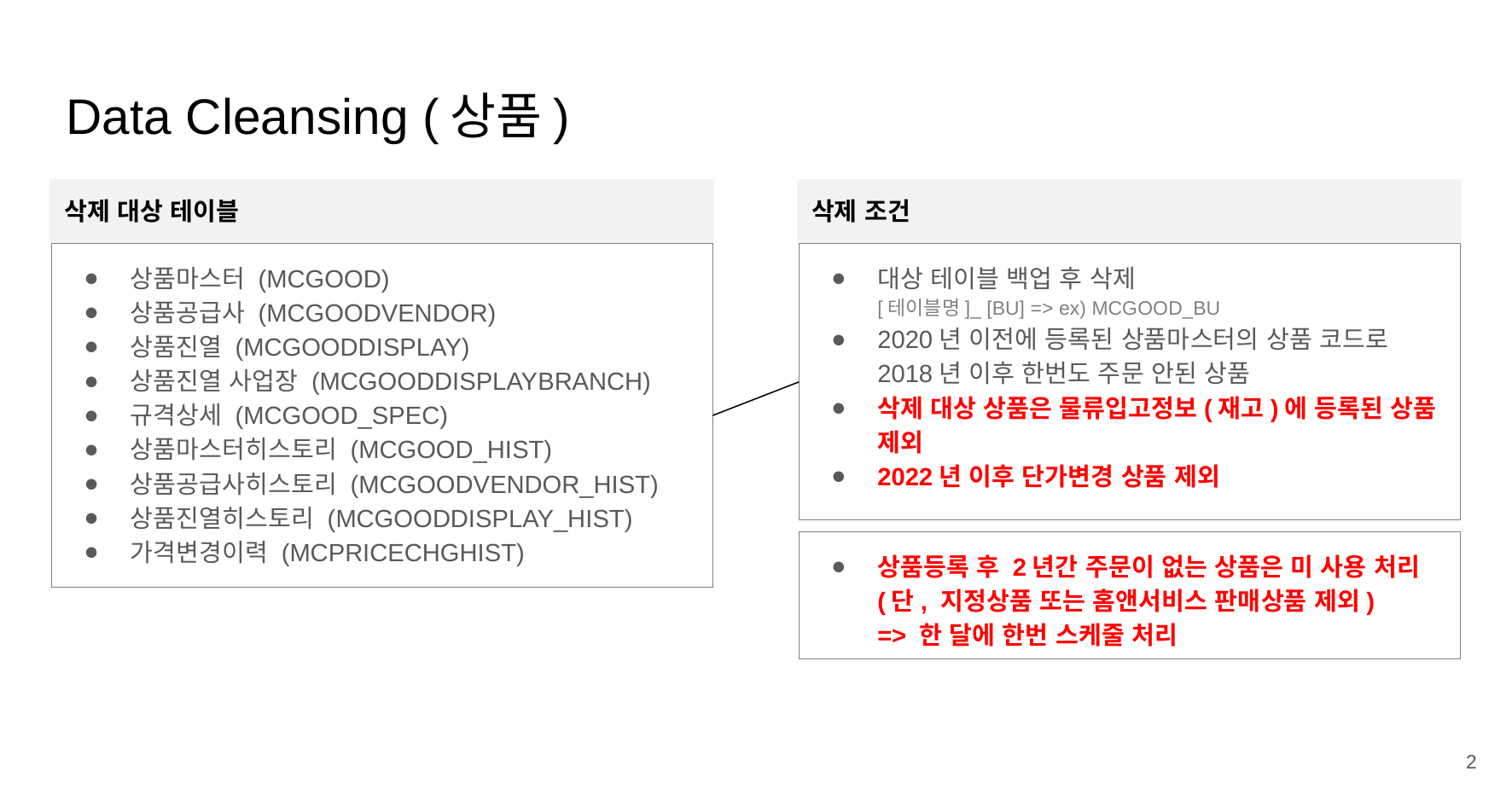

# Data Cleansing (상품)
삭제 대상 테이블
삭제 조건
상품마스터 (MCGOOD)
상품공급사 (MCGOODVENDOR)
상품진열 (MCGOODDISPLAY)
상품진열 사업장 (MCGOODDISPLAYBRANCH)
규격상세 (MCGOOD_SPEC)
상품마스터히스토리 (MCGOOD_HIST)
상품공급사히스토리 (MCGOODVENDOR_HIST)
상품진열히스토리 (MCGOODDISPLAY_HIST)
가격변경이력 (MCPRICECHGHIST)
대상 테이블 백업 후 삭제
[테이블명]_ [BU] => ex) MCGOOD_BU
2020년 이전에 등록된 상품마스터의 상품 코드로 2018년 이후 한번도 주문 안된 상품
삭제 대상 상품은 물류입고정보(재고)에 등록된 상품 제외
2022년 이후 단가변경 상품 제외
상품등록 후 2년간 주문이 없는 상품은 미 사용 처리 (단, 지정상품 또는 홈앤서비스 판매상품 제외)
=> 한 달에 한번 스케줄 처리
2